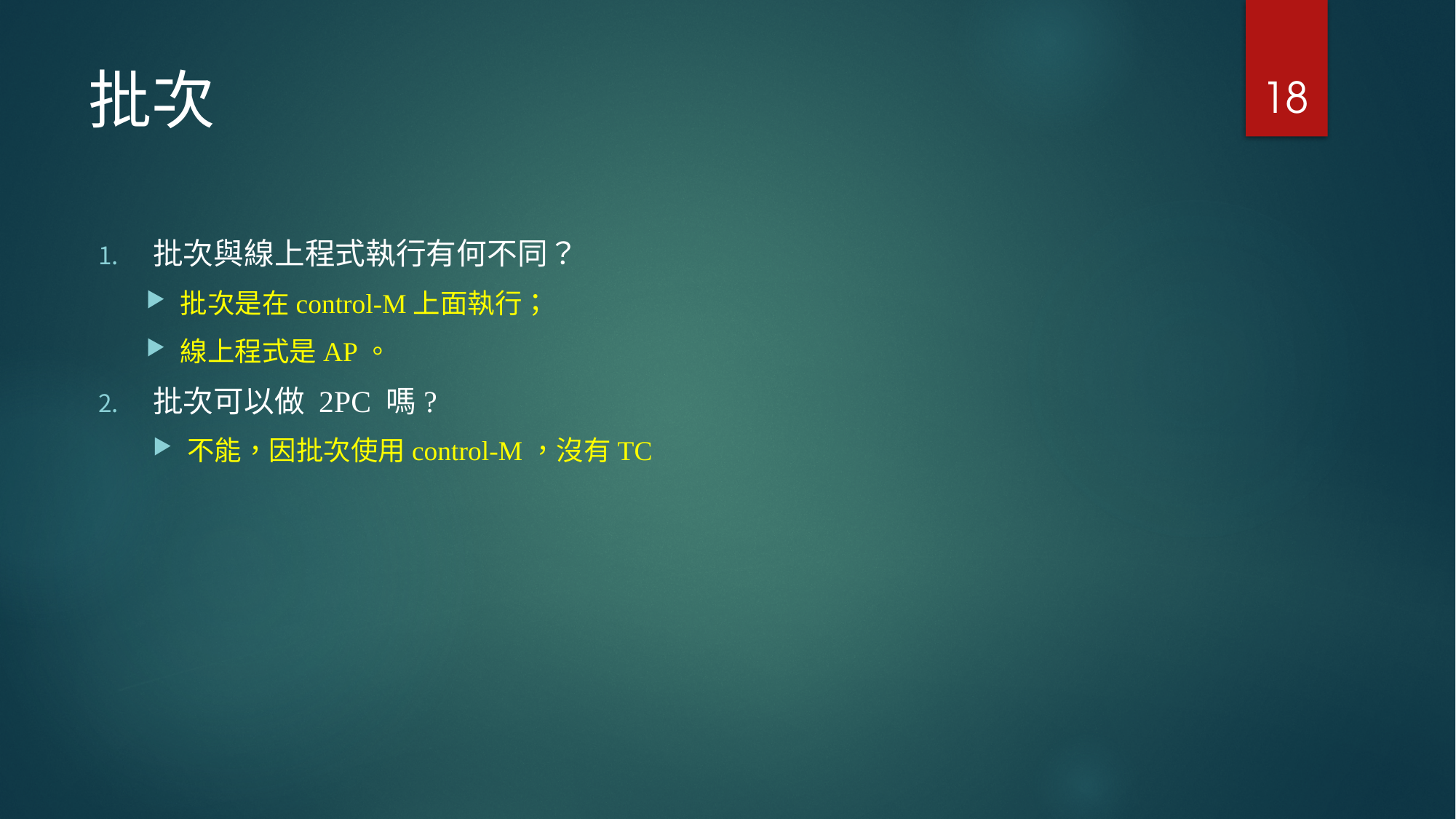

18
# 批次

批次與線上程式執行有何不同？
批次是在control-M上面執行；
線上程式是AP。
批次可以做 2PC 嗎?
不能，因批次使用control-M，沒有TC